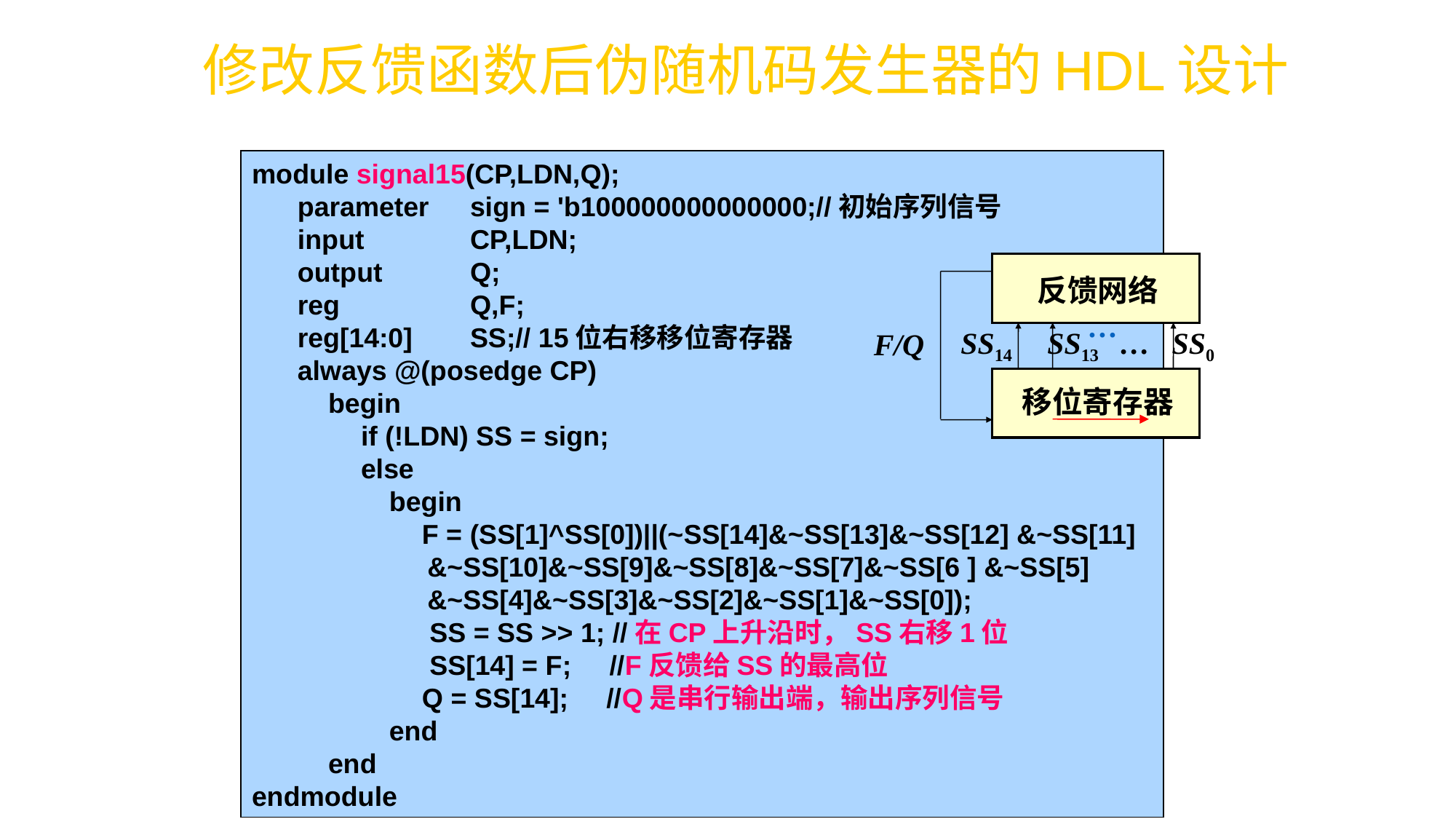

修改反馈函数后伪随机码发生器的HDL设计
module signal15(CP,LDN,Q);
      parameter	sign = 'b100000000000000;//初始序列信号
      input 	CP,LDN;
      output 	Q;
      reg		Q,F;
      reg[14:0] 	SS;// 15位右移移位寄存器
      always @(posedge CP)
          begin
	if (!LDN) SS = sign;
	else
                  begin
	        F = (SS[1]^SS[0])||(~SS[14]&~SS[13]&~SS[12] &~SS[11]
                       &~SS[10]&~SS[9]&~SS[8]&~SS[7]&~SS[6 ] &~SS[5]
                       &~SS[4]&~SS[3]&~SS[2]&~SS[1]&~SS[0]);
	         SS = SS >> 1; //在CP上升沿时，SS右移1位
	         SS[14] = F;     //F反馈给SS的最高位
	        Q = SS[14];     //Q是串行输出端，输出序列信号
                  end
          end
endmodule

反馈网络

···
SS14        SS13   …   SS0
F/Q

移位寄存器